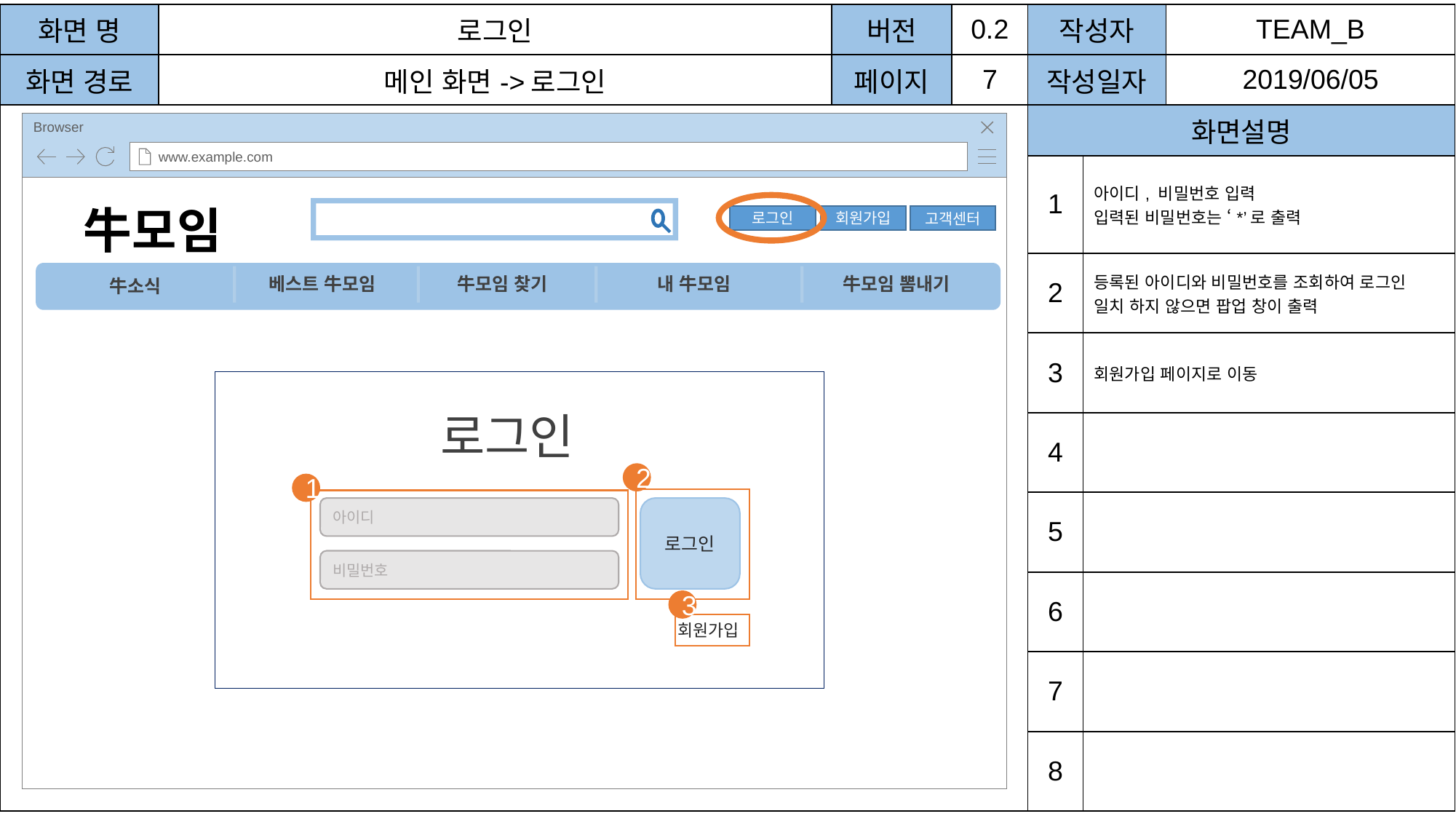

| 화면 명 | 로그인 | 버전 | 0.2 | 작성자 |  | TEAM\_B |
| --- | --- | --- | --- | --- | --- | --- |
| 화면 경로 | 메인 화면->로그인 | 페이지 | 7 | 작성일자 |  | 2019/06/05 |
|  |  |  |  | 화면설명 |  |  |
|  |  |  |  | 1 | 아이디, 비밀번호 입력 입력된 비밀번호는 ‘\*’로 출력 |  |
|  |  |  |  | 2 | 등록된 아이디와 비밀번호를 조회하여 로그인 일치 하지 않으면 팝업 창이 출력 |  |
|  |  |  |  | 3 | 회원가입 페이지로 이동 |  |
|  |  |  |  | 4 |  |  |
|  |  |  |  | 5 |  |  |
|  |  |  |  | 6 |  |  |
|  |  |  |  | 7 |  |  |
|  |  |  |  | 8 |  |  |
Browser

www.example.com

牛모임

로그인
회원가입
고객센터

베스트 牛모임
牛모임 찾기
내 牛모임
牛모임 뽐내기
牛소식

로그인
2
1

로그인
아이디
비밀번호
3

회원가입